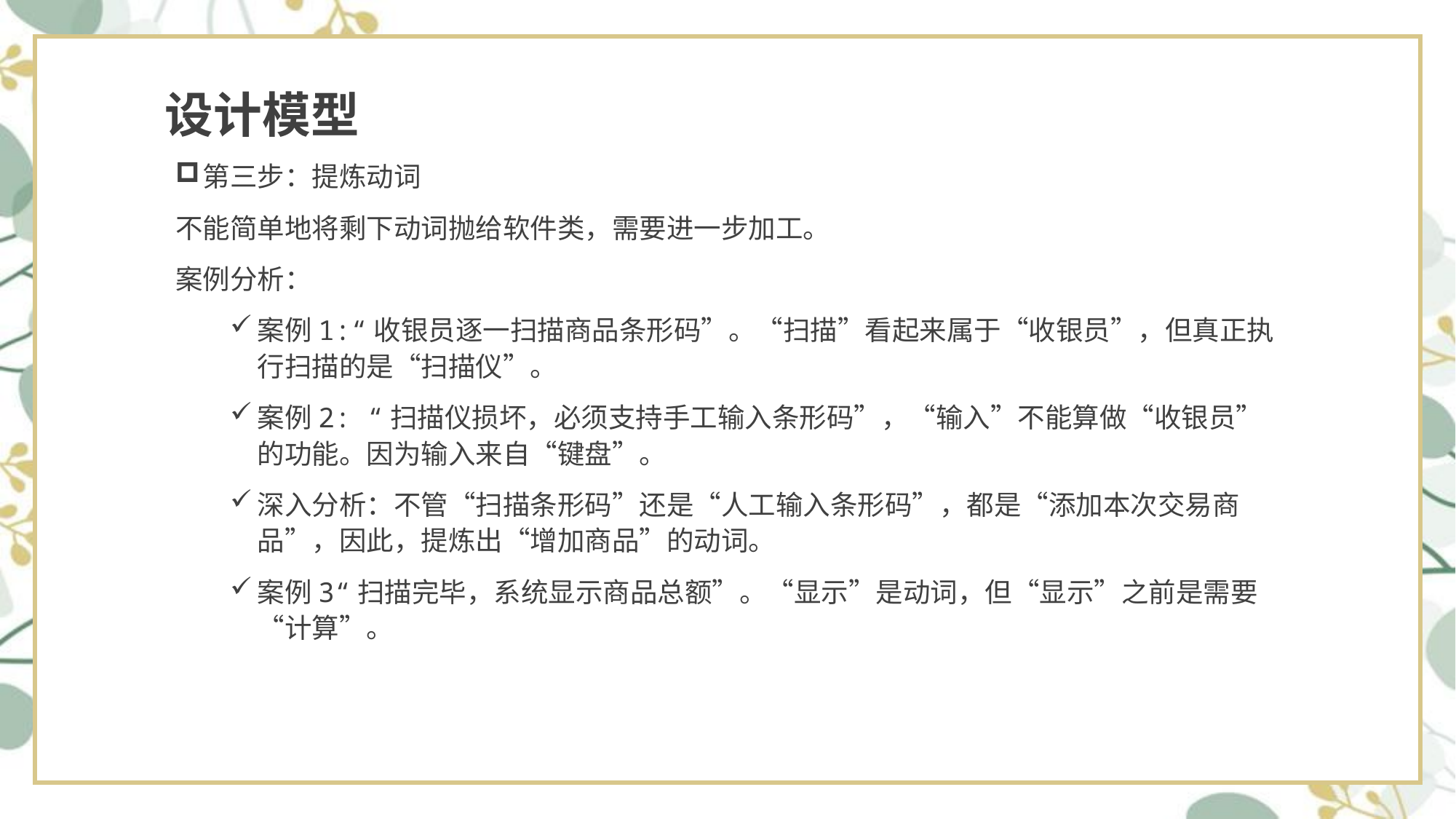

# 设计模型
第三步：提炼动词
不能简单地将剩下动词抛给软件类，需要进一步加工。
案例分析：
案例1:“收银员逐一扫描商品条形码”。“扫描”看起来属于“收银员”，但真正执行扫描的是“扫描仪”。
案例2: “扫描仪损坏，必须支持手工输入条形码”，“输入”不能算做“收银员”的功能。因为输入来自“键盘”。
深入分析：不管“扫描条形码”还是“人工输入条形码”，都是“添加本次交易商品”，因此，提炼出“增加商品”的动词。
案例3“扫描完毕，系统显示商品总额”。“显示”是动词，但“显示”之前是需要“计算”。